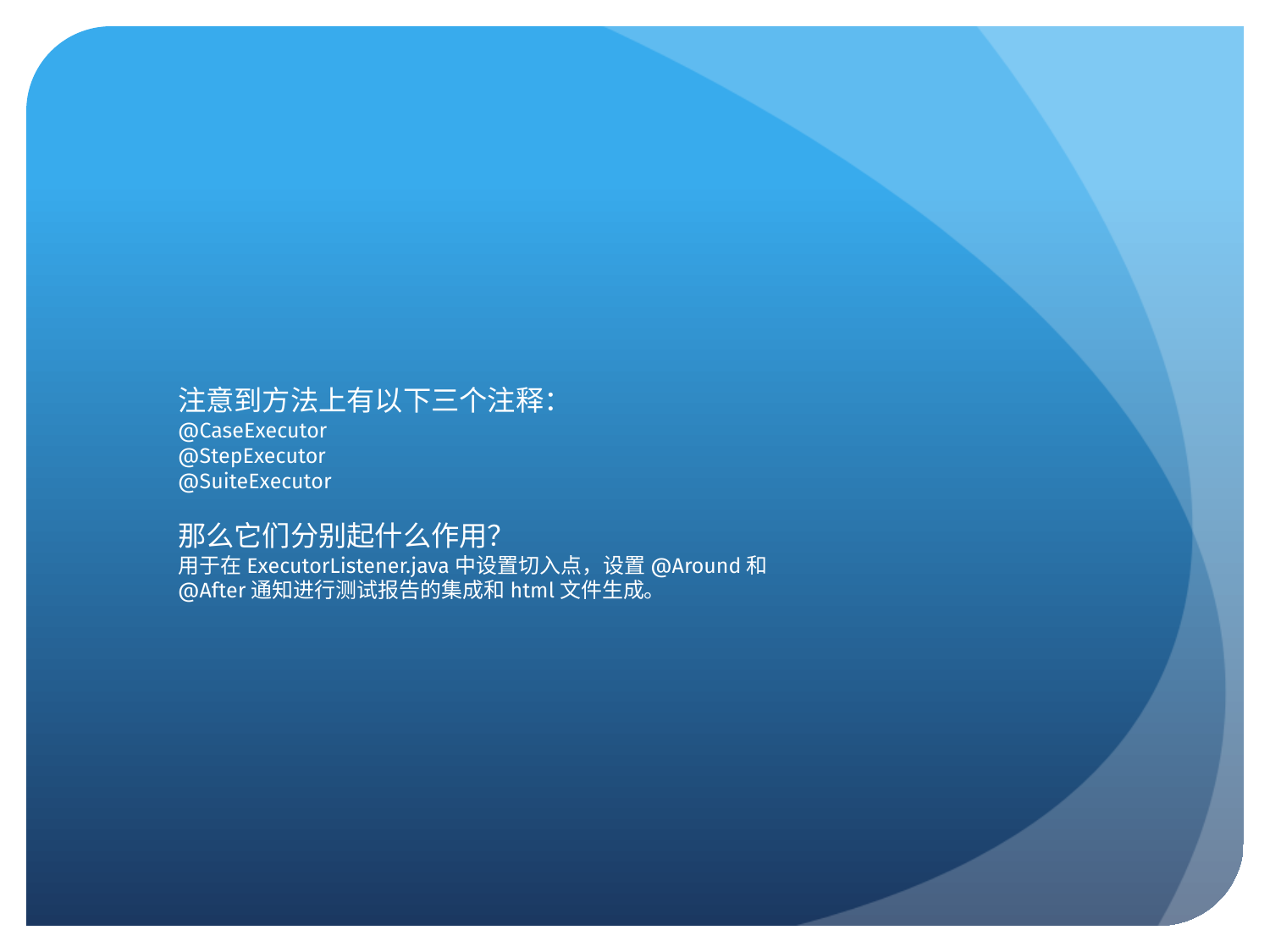

注意到方法上有以下三个注释：
@CaseExecutor
@StepExecutor
@SuiteExecutor

那么它们分别起什么作用？
用于在ExecutorListener.java中设置切入点，设置@Around和@After通知进行测试报告的集成和html文件生成。